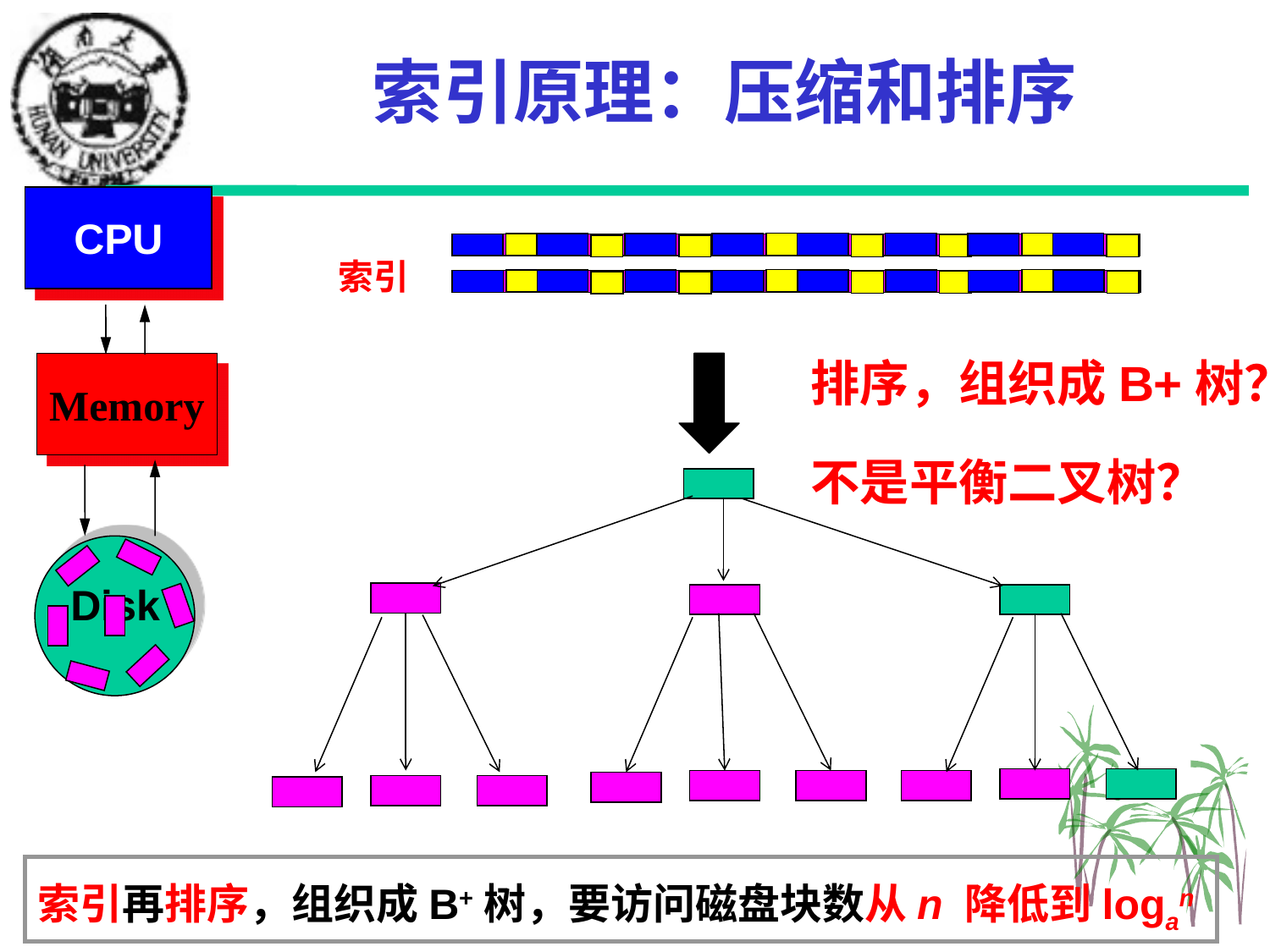

# 索引原理：压缩和排序
CPU

Memory

Disk

索引

排序，组织成B+树？
不是平衡二叉树？

索引再排序，组织成B+树，要访问磁盘块数从n 降低到logan